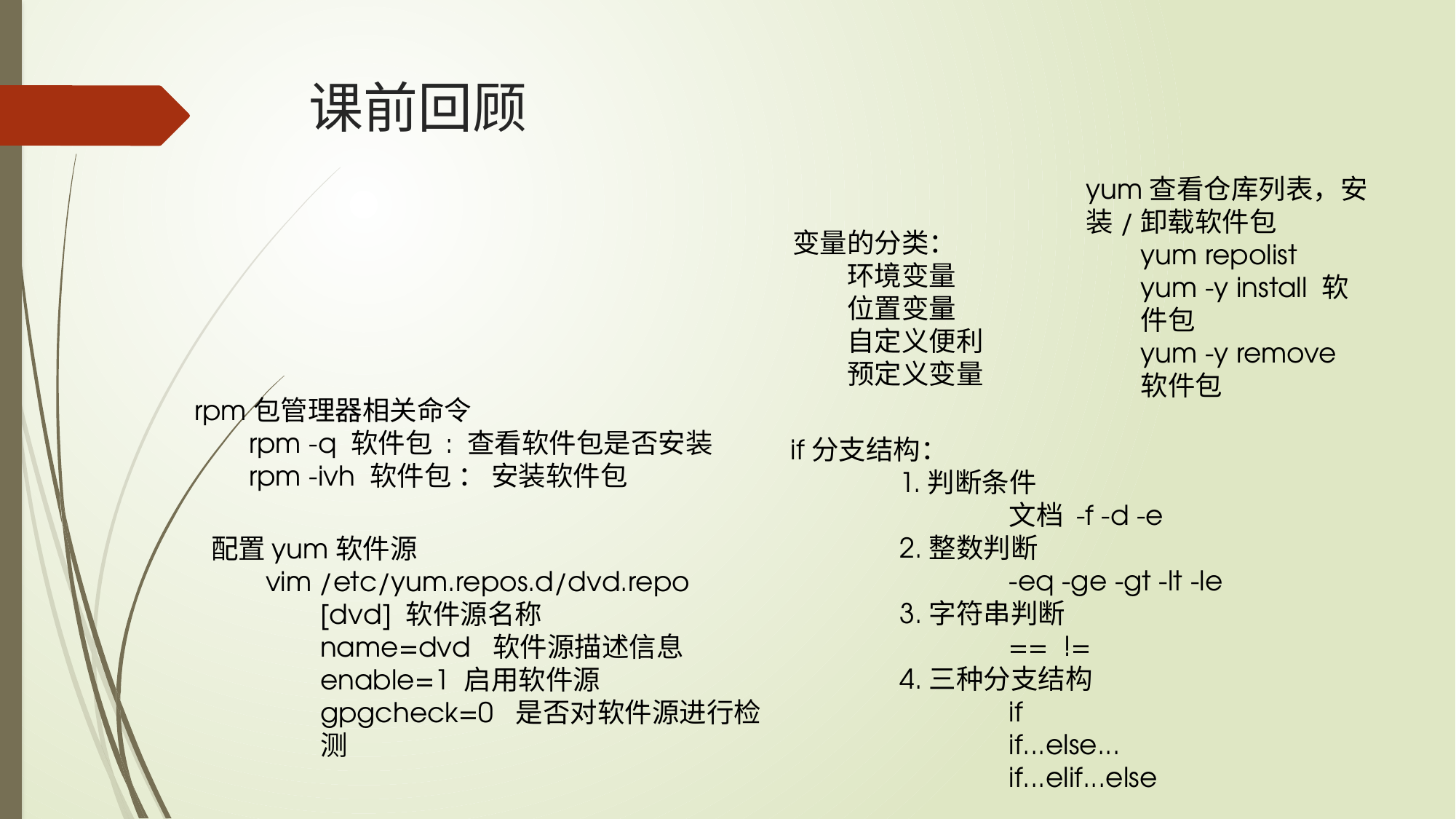

# 课前回顾
yum查看仓库列表，安装/卸载软件包
yum repolist
yum -y install 软件包
yum -y remove 软件包

变量的分类：
环境变量
位置变量
自定义便利
预定义变量
rpm包管理器相关命令
rpm -q 软件包 : 查看软件包是否安装
rpm -ivh 软件包 ： 安装软件包
if分支结构：
	1.判断条件
		文档 -f -d -e
	2.整数判断
		-eq -ge -gt -lt -le
	3.字符串判断
		==  !=
	4.三种分支结构
		if
		if...else...
		if...elif...else
配置yum软件源
vim /etc/yum.repos.d/dvd.repo
[dvd] 软件源名称
name=dvd  软件源描述信息
enable=1 启用软件源
gpgcheck=0  是否对软件源进行检测